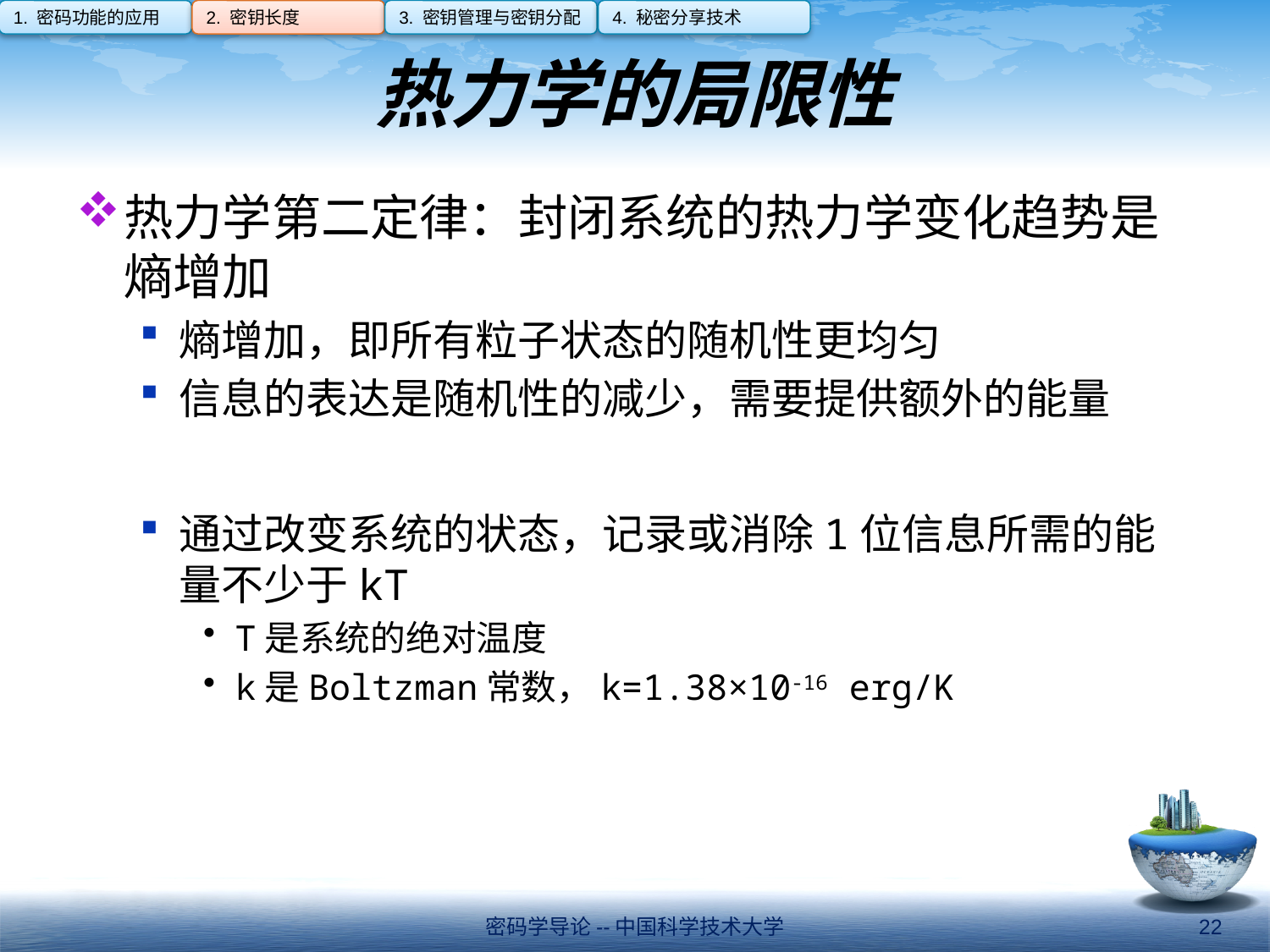

1. 密码功能的应用
2. 密钥长度
3. 密钥管理与密钥分配
4. 秘密分享技术
# 热力学的局限性
热力学第二定律：封闭系统的热力学变化趋势是熵增加
熵增加，即所有粒子状态的随机性更均匀
信息的表达是随机性的减少，需要提供额外的能量

通过改变系统的状态，记录或消除1位信息所需的能量不少于kT
T是系统的绝对温度
k是Boltzman常数，k=1.38×10-16 erg/K
密码学导论--中国科学技术大学
22